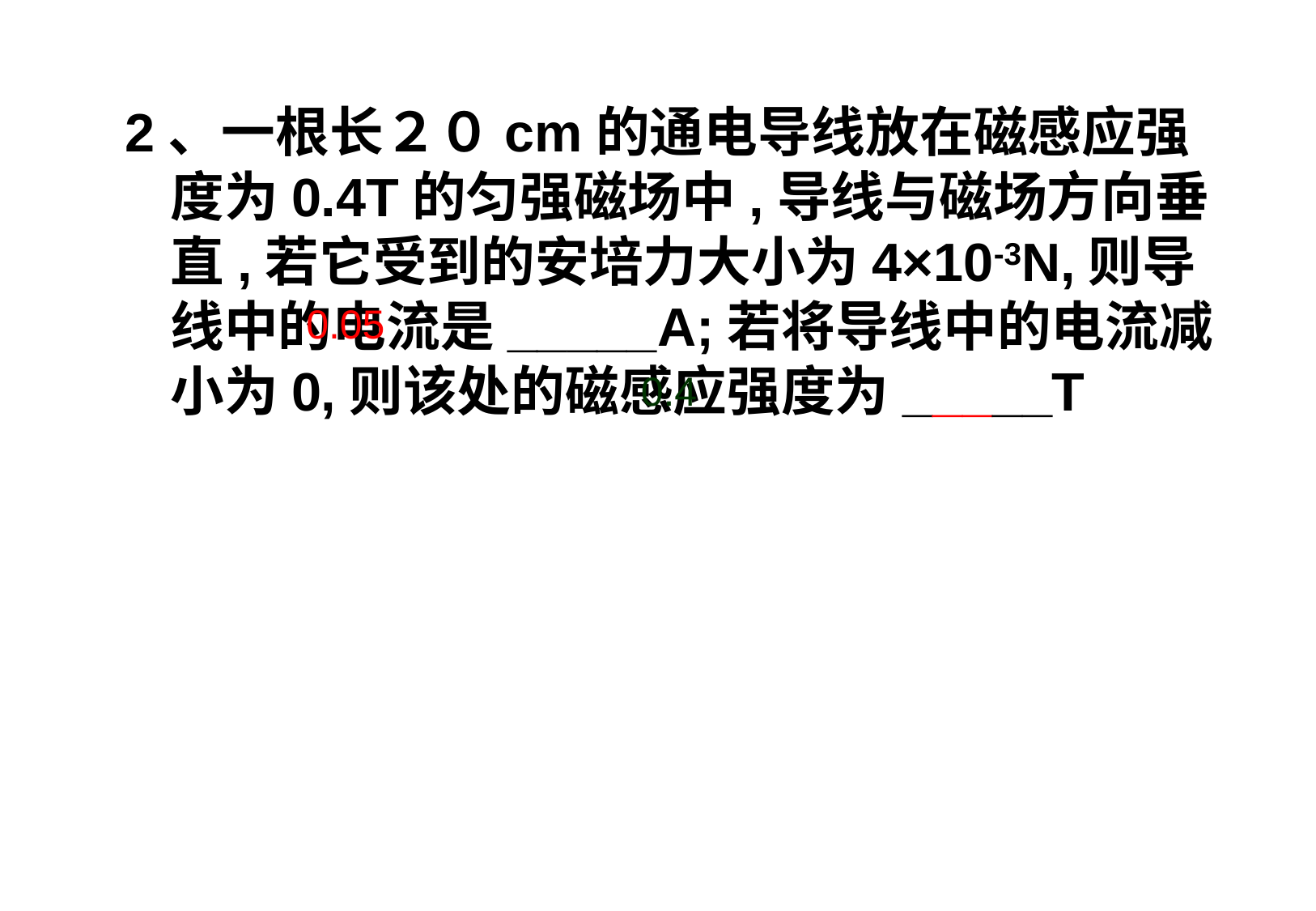

2、一根长２０cm的通电导线放在磁感应强度为0.4T的匀强磁场中,导线与磁场方向垂直,若它受到的安培力大小为4×10-3N,则导线中的电流是_____A;若将导线中的电流减小为0,则该处的磁感应强度为_____T
0.05
0.4